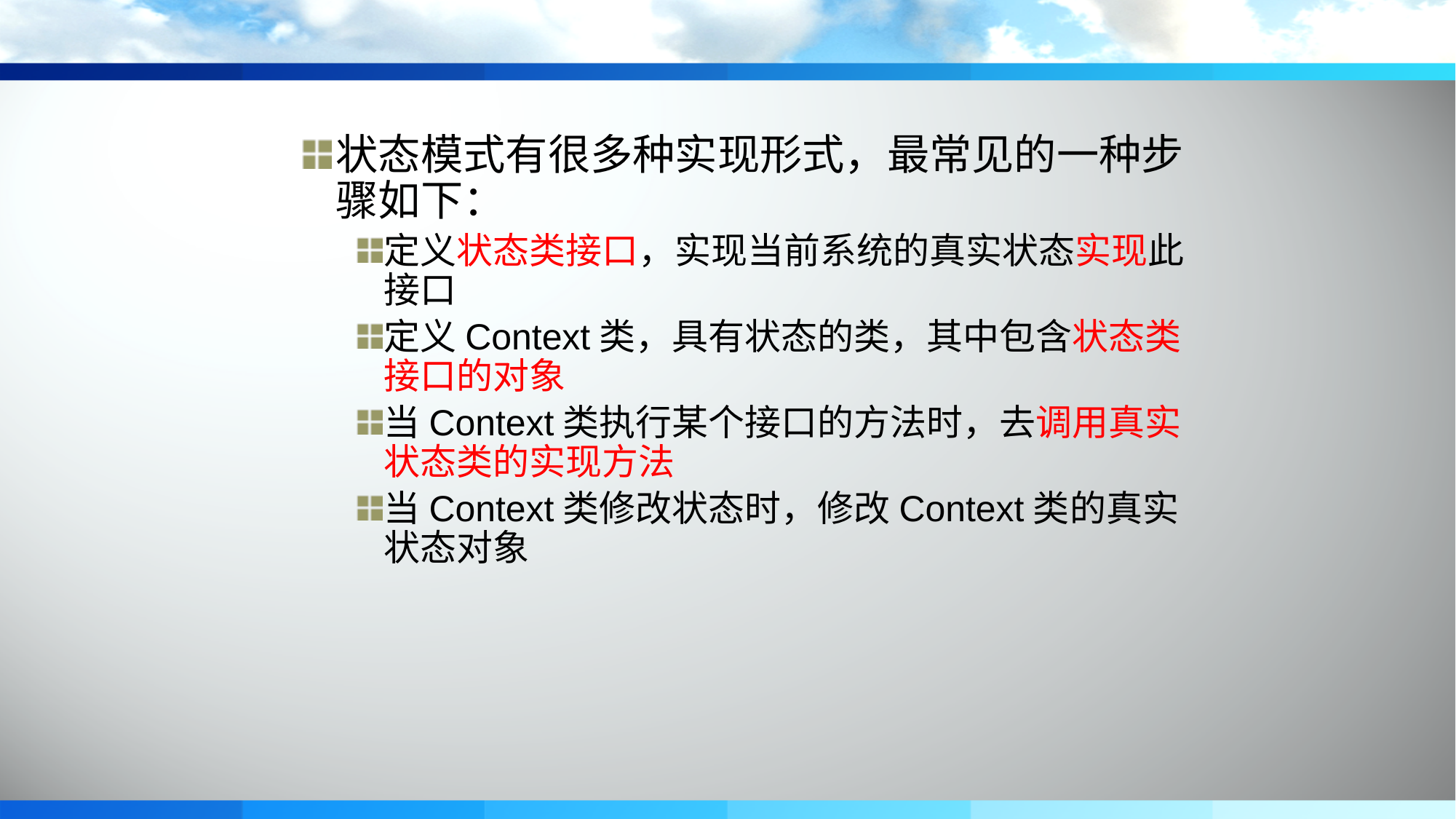

状态模式有很多种实现形式，最常见的一种步骤如下：
定义状态类接口，实现当前系统的真实状态实现此接口
定义Context类，具有状态的类，其中包含状态类接口的对象
当Context类执行某个接口的方法时，去调用真实状态类的实现方法
当Context类修改状态时，修改Context类的真实状态对象